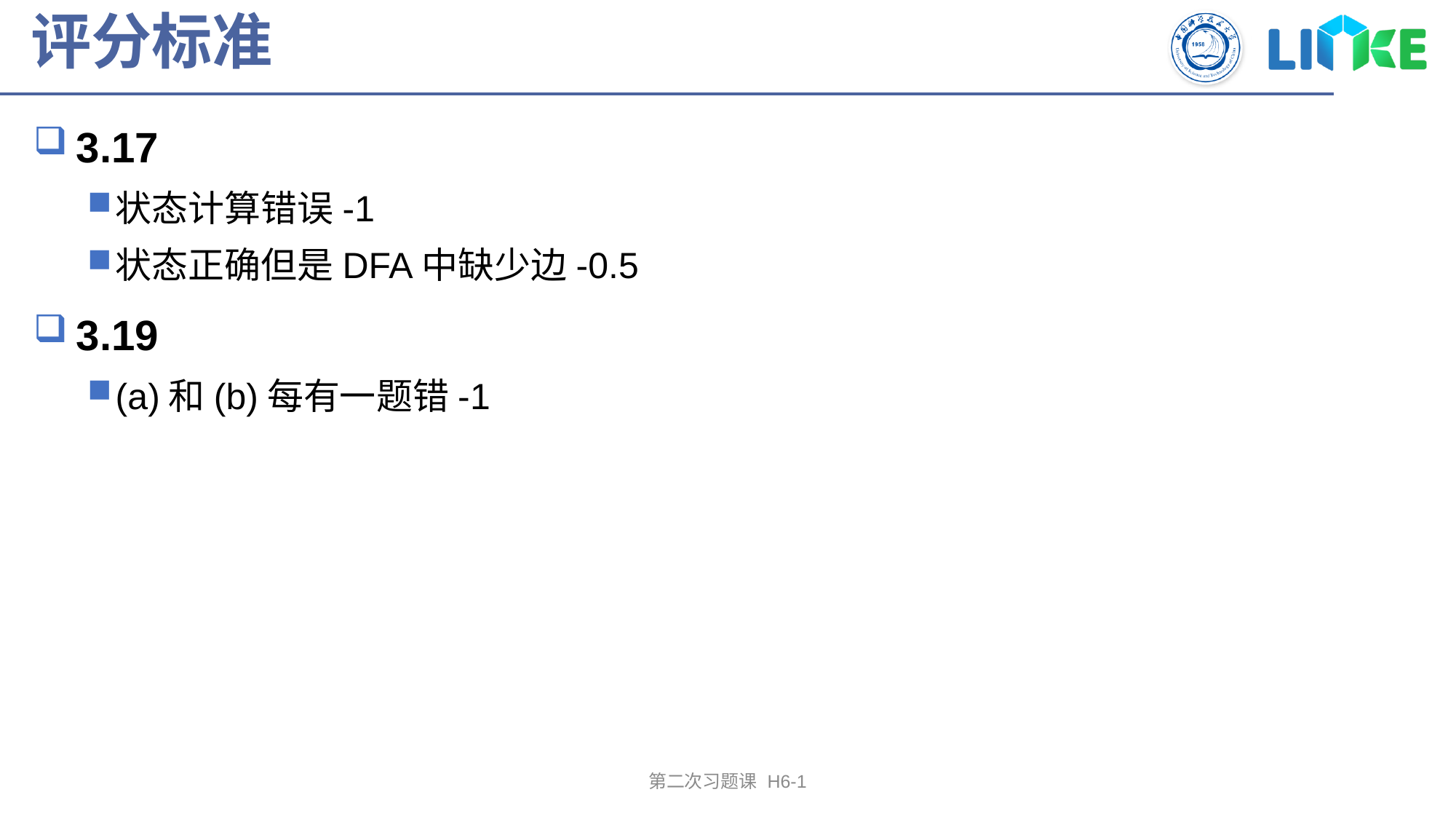

# 评分标准
3.17
状态计算错误-1
状态正确但是DFA中缺少边-0.5
3.19
(a)和(b)每有一题错-1
第二次习题课 H6-1